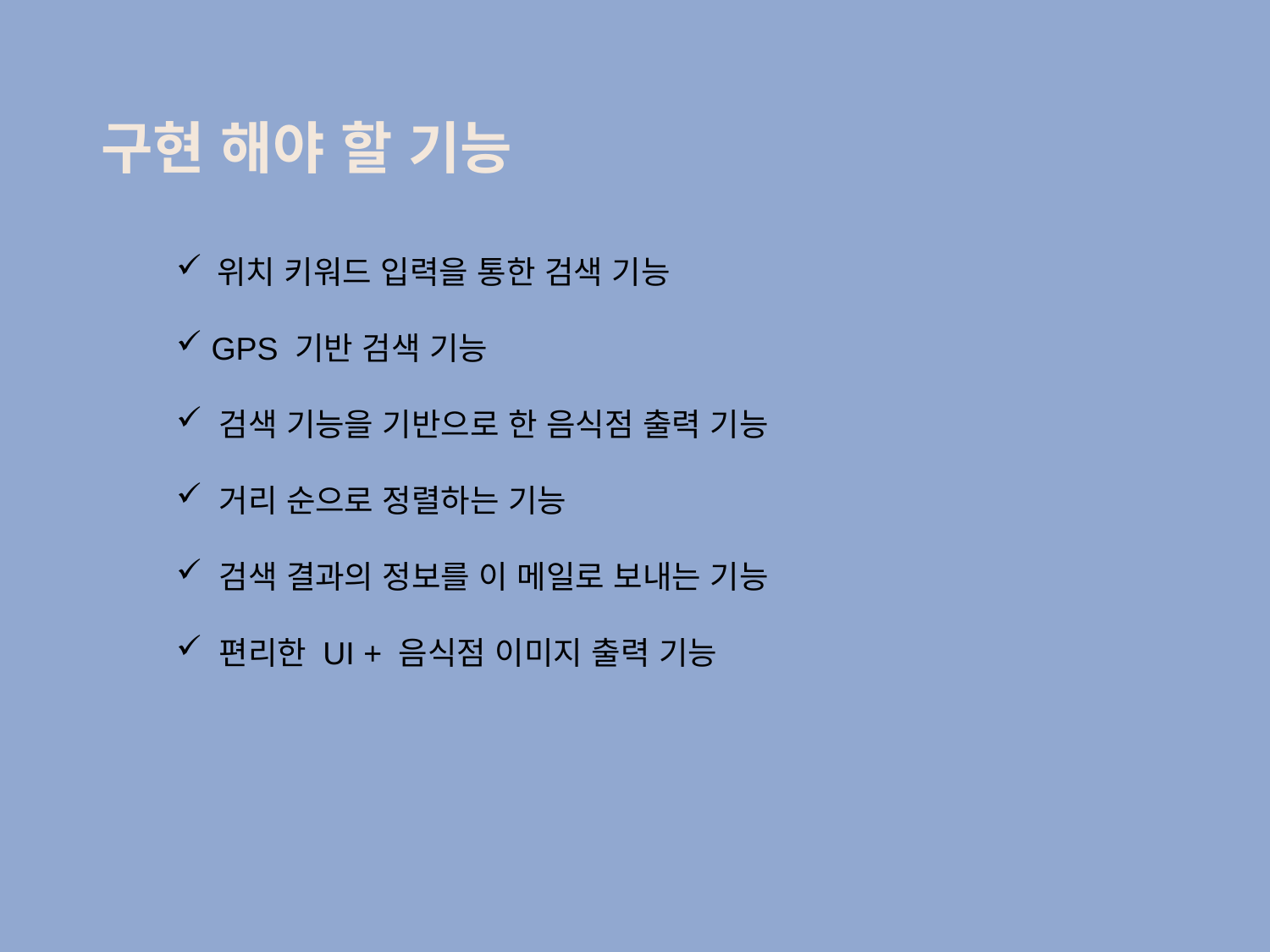

구현 해야 할 기능
 위치 키워드 입력을 통한 검색 기능

 GPS 기반 검색 기능

 검색 기능을 기반으로 한 음식점 출력 기능

 거리 순으로 정렬하는 기능

 검색 결과의 정보를 이 메일로 보내는 기능

 편리한 UI + 음식점 이미지 출력 기능